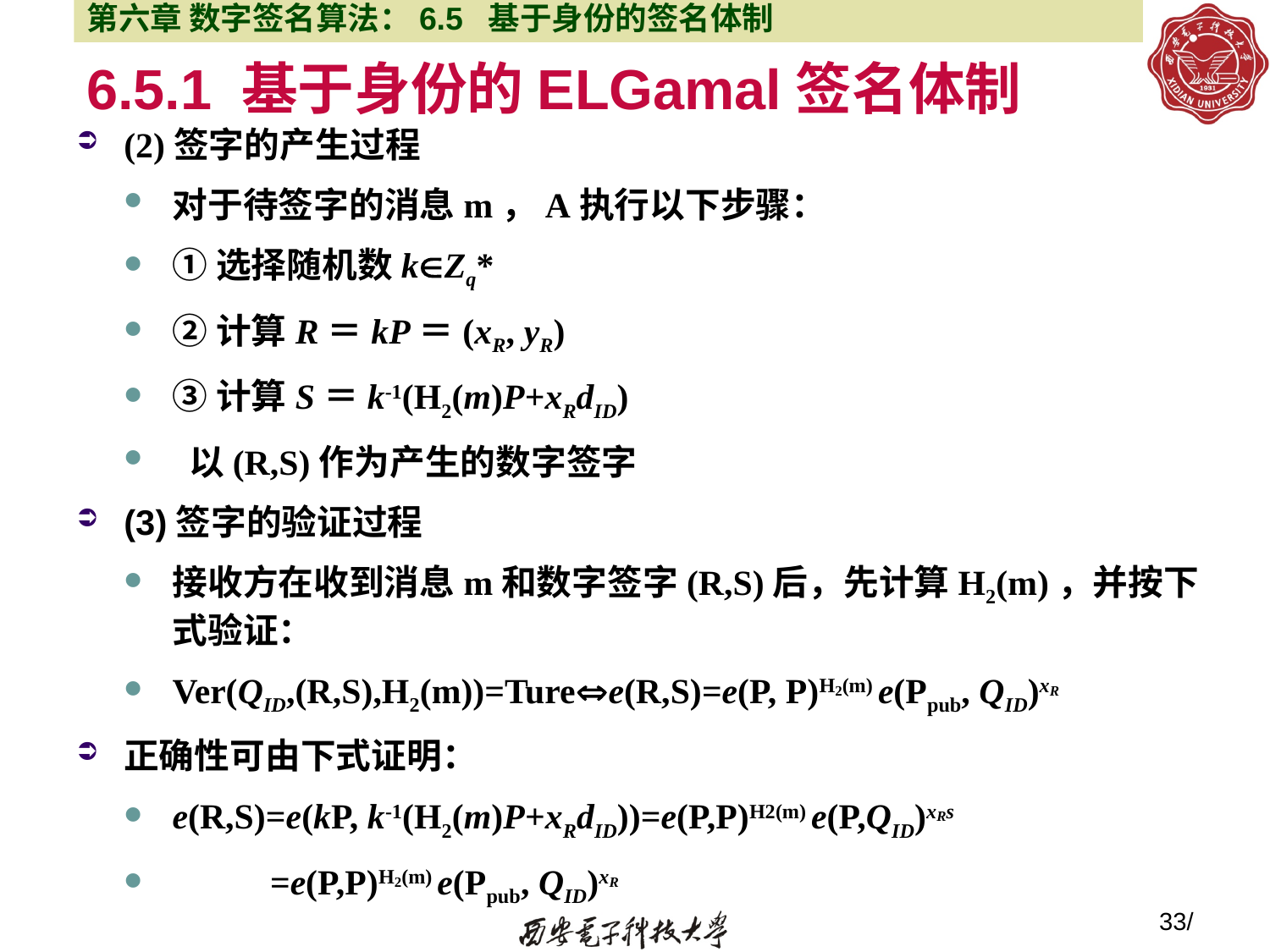

第六章 数字签名算法：6.5  基于身份的签名体制
# 6.5.1 基于身份的ELGamal签名体制
(2)签字的产生过程
对于待签字的消息m，A执行以下步骤：
①选择随机数k∈Zq*
②计算R＝kP＝(xR, yR)
③计算S＝k-1(H2(m)P+xRdID)
 以(R,S)作为产生的数字签字
(3)签字的验证过程
接收方在收到消息m和数字签字(R,S)后，先计算H2(m)，并按下式验证：
Ver(QID,(R,S),H2(m))=Ture⇔e(R,S)=e(P, P)H2(m) e(Ppub, QID)xR
正确性可由下式证明：
e(R,S)=e(kP, k-1(H2(m)P+xRdID))=e(P,P)H2(m) e(P,QID)xRs
           =e(P,P)H2(m) e(Ppub, QID)xR
33/